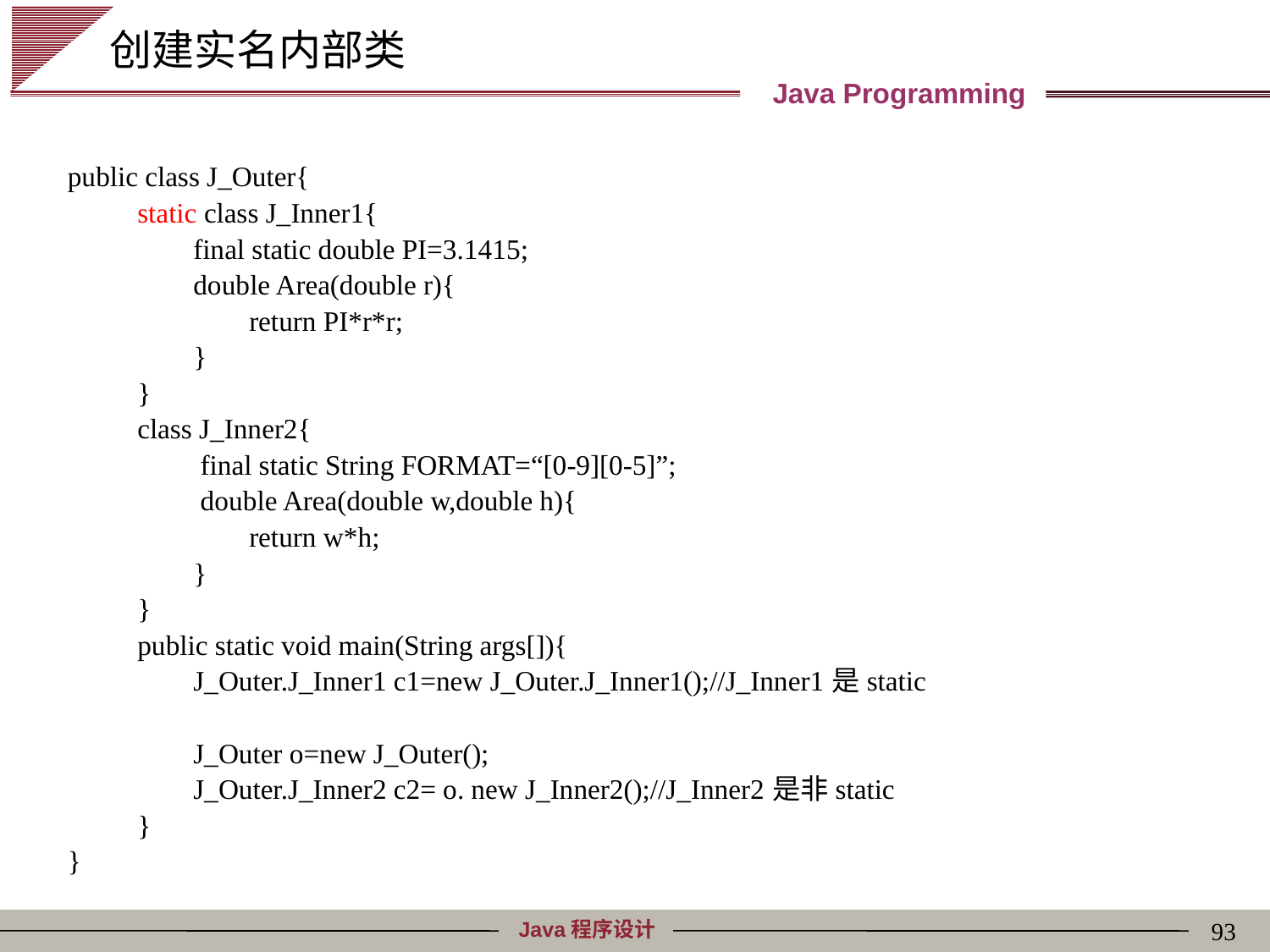

创建实名内部类
public class J_Outer{
          static class J_Inner1{
                  final static double PI=3.1415;
                  double Area(double r){
                          return PI*r*r;
                  }
          }
          class J_Inner2{
                   final static String FORMAT=“[0-9][0-5]”;
                   double Area(double w,double h){
                          return w*h;
                  }
          }
          public static void main(String args[]){
                  J_Outer.J_Inner1 c1=new J_Outer.J_Inner1();//J_Inner1是static

                  J_Outer o=new J_Outer();
                  J_Outer.J_Inner2 c2= o. new J_Inner2();//J_Inner2是非static
          }
}